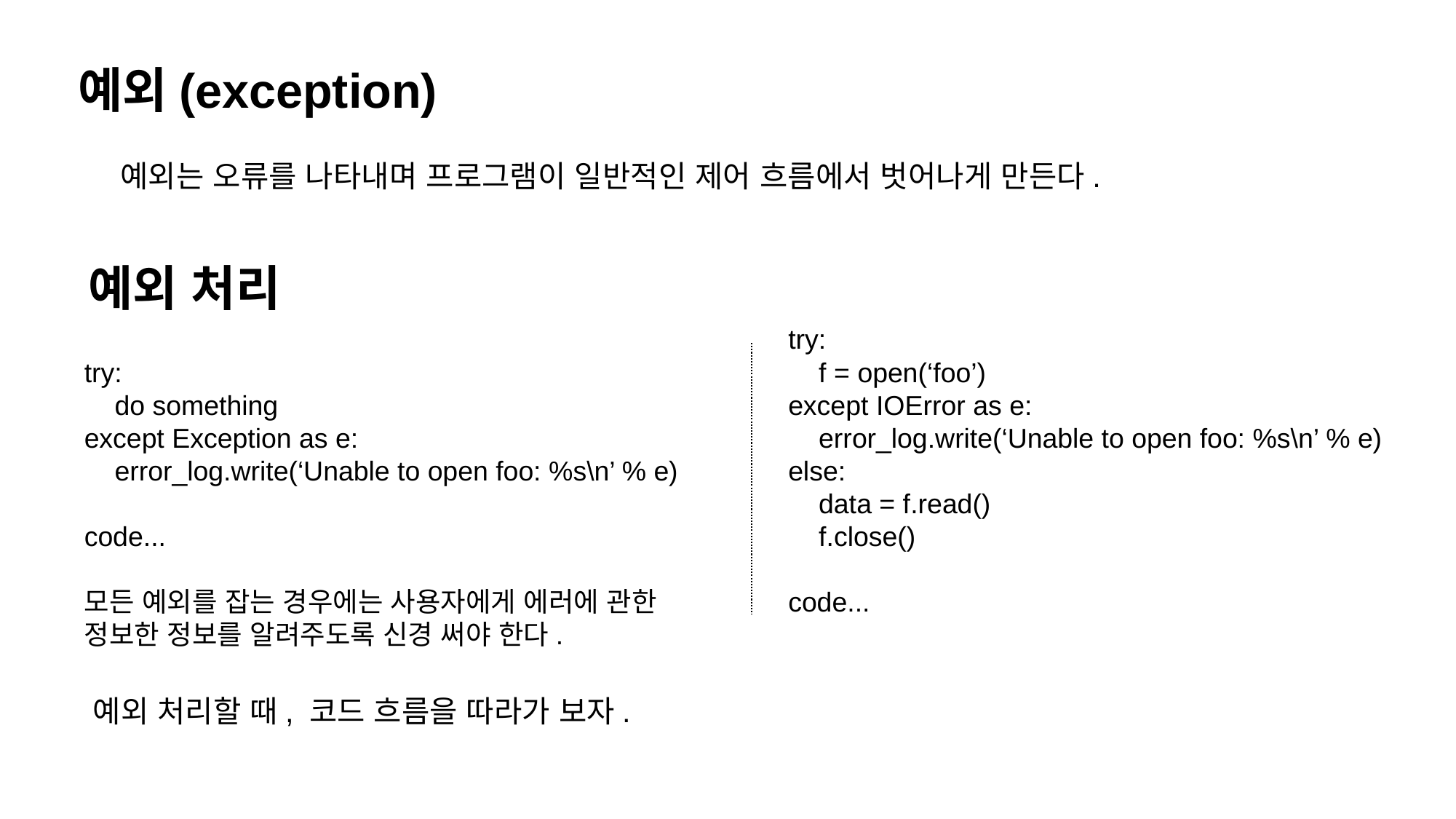

예외(exception)
예외는 오류를 나타내며 프로그램이 일반적인 제어 흐름에서 벗어나게 만든다.
예외 처리
try:
    f = open(‘foo’)
except IOError as e:
    error_log.write(‘Unable to open foo: %s\n’ % e)
else:
    data = f.read()
    f.close()

code...
try:
    do something
except Exception as e:
    error_log.write(‘Unable to open foo: %s\n’ % e)

code...

모든 예외를 잡는 경우에는 사용자에게 에러에 관한 정보한 정보를 알려주도록 신경 써야 한다.
예외 처리할 때, 코드 흐름을 따라가 보자.